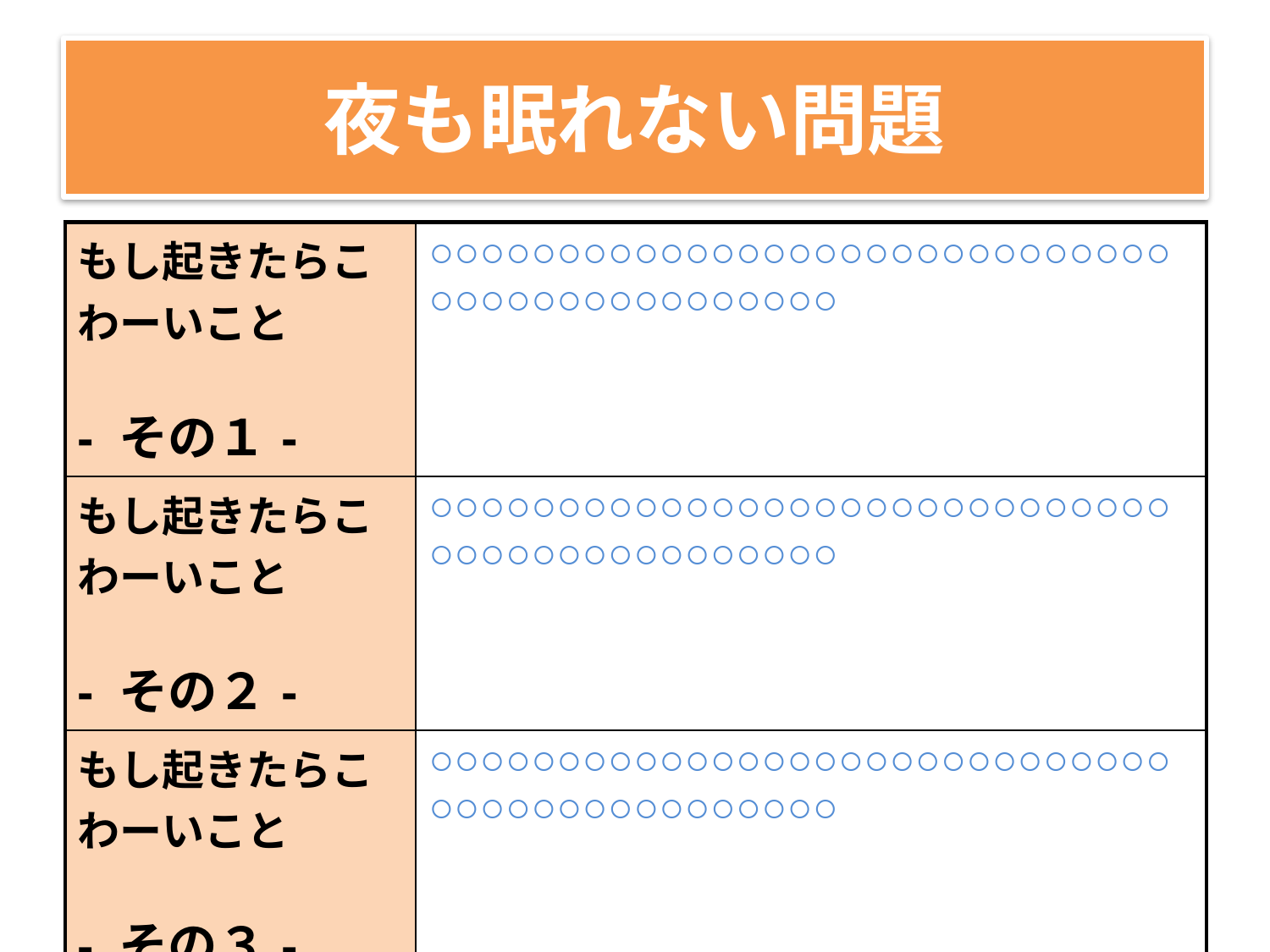

# 夜も眠れない問題
| もし起きたらこわーいこと - その１- | ○○○○○○○○○○○○○○○○○○○○○○○○○○○○○○○○○○○○○○○○○○○○○ |
| --- | --- |
| もし起きたらこわーいこと - その２- | ○○○○○○○○○○○○○○○○○○○○○○○○○○○○○○○○○○○○○○○○○○○○○ |
| もし起きたらこわーいこと - その３- | ○○○○○○○○○○○○○○○○○○○○○○○○○○○○○○○○○○○○○○○○○○○○○ |